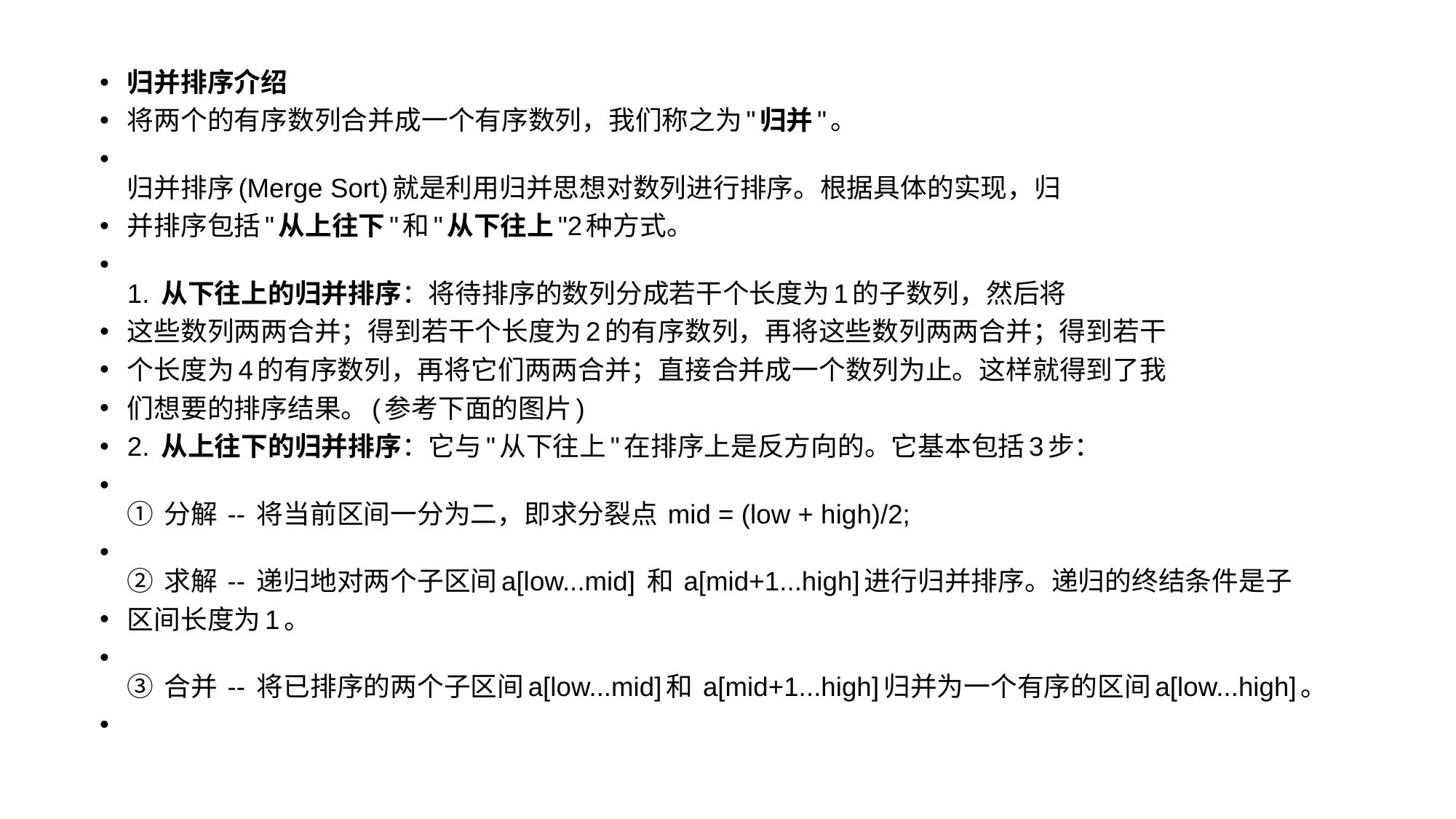

归并排序介绍
将两个的有序数列合并成一个有序数列，我们称之为"归并"。
归并排序(Merge Sort)就是利用归并思想对数列进行排序。根据具体的实现，归
并排序包括"从上往下"和"从下往上"2种方式。
1. 从下往上的归并排序：将待排序的数列分成若干个长度为1的子数列，然后将
这些数列两两合并；得到若干个长度为2的有序数列，再将这些数列两两合并；得到若干
个长度为4的有序数列，再将它们两两合并；直接合并成一个数列为止。这样就得到了我
们想要的排序结果。(参考下面的图片)
2. 从上往下的归并排序：它与"从下往上"在排序上是反方向的。它基本包括3步：
① 分解 -- 将当前区间一分为二，即求分裂点 mid = (low + high)/2;
② 求解 -- 递归地对两个子区间a[low...mid] 和 a[mid+1...high]进行归并排序。递归的终结条件是子
区间长度为1。
③ 合并 -- 将已排序的两个子区间a[low...mid]和 a[mid+1...high]归并为一个有序的区间a[low...high]。